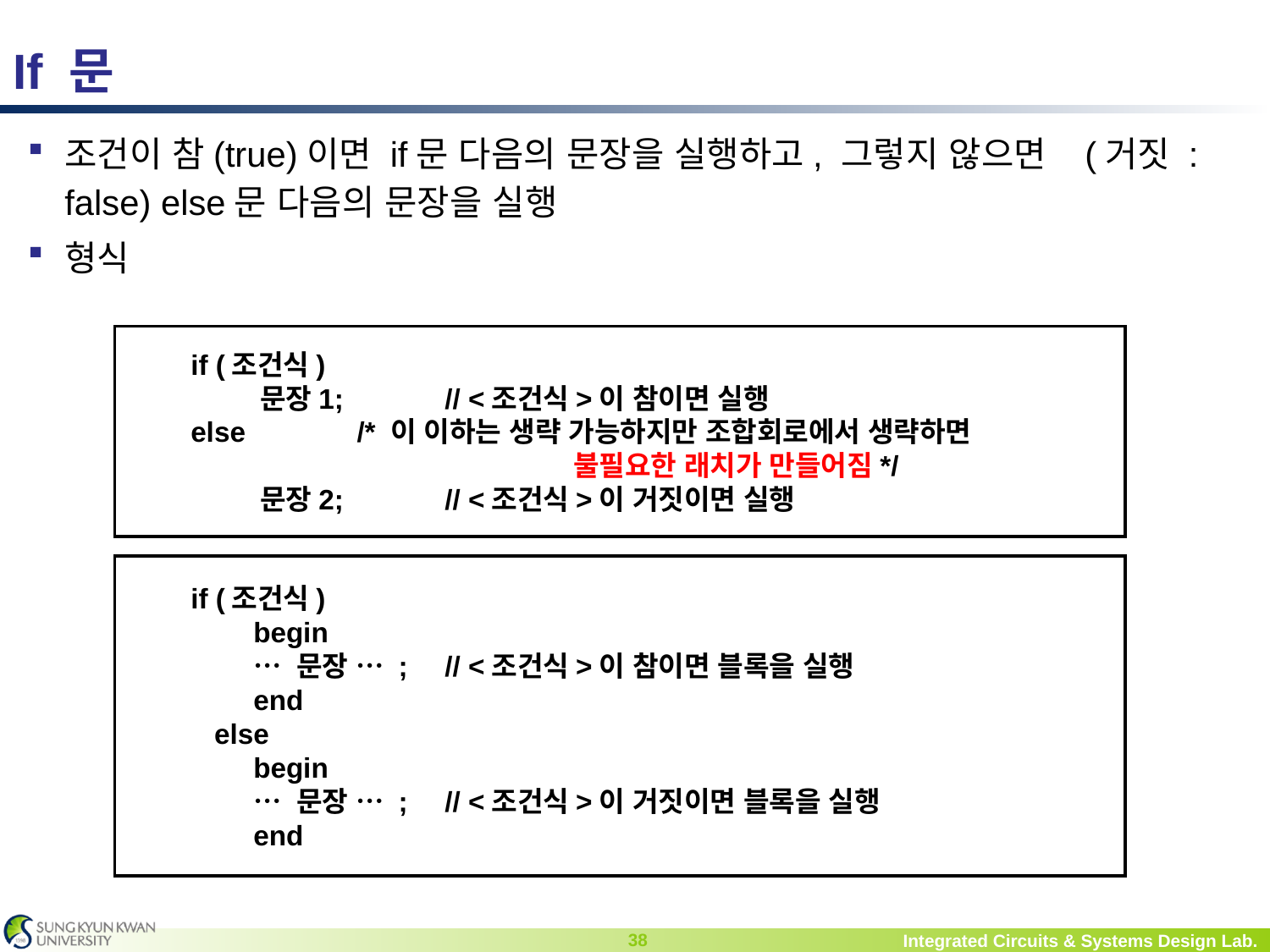

# If 문
조건이 참(true)이면 if문 다음의 문장을 실행하고, 그렇지 않으면   (거짓 : false) else문 다음의 문장을 실행
형식

if (조건식)
        문장1; 	// <조건식>이 참이면 실행
else	     /* 이 이하는 생략 가능하지만 조합회로에서 생략하면
                                                불필요한 래치가 만들어짐*/
        문장2;	// <조건식>이 거짓이면 실행
if (조건식)
        begin
        … 문장 … ;	// <조건식>이 참이면 블록을 실행
        end
   else
        begin
        … 문장 … ;	// <조건식>이 거짓이면 블록을 실행
        end